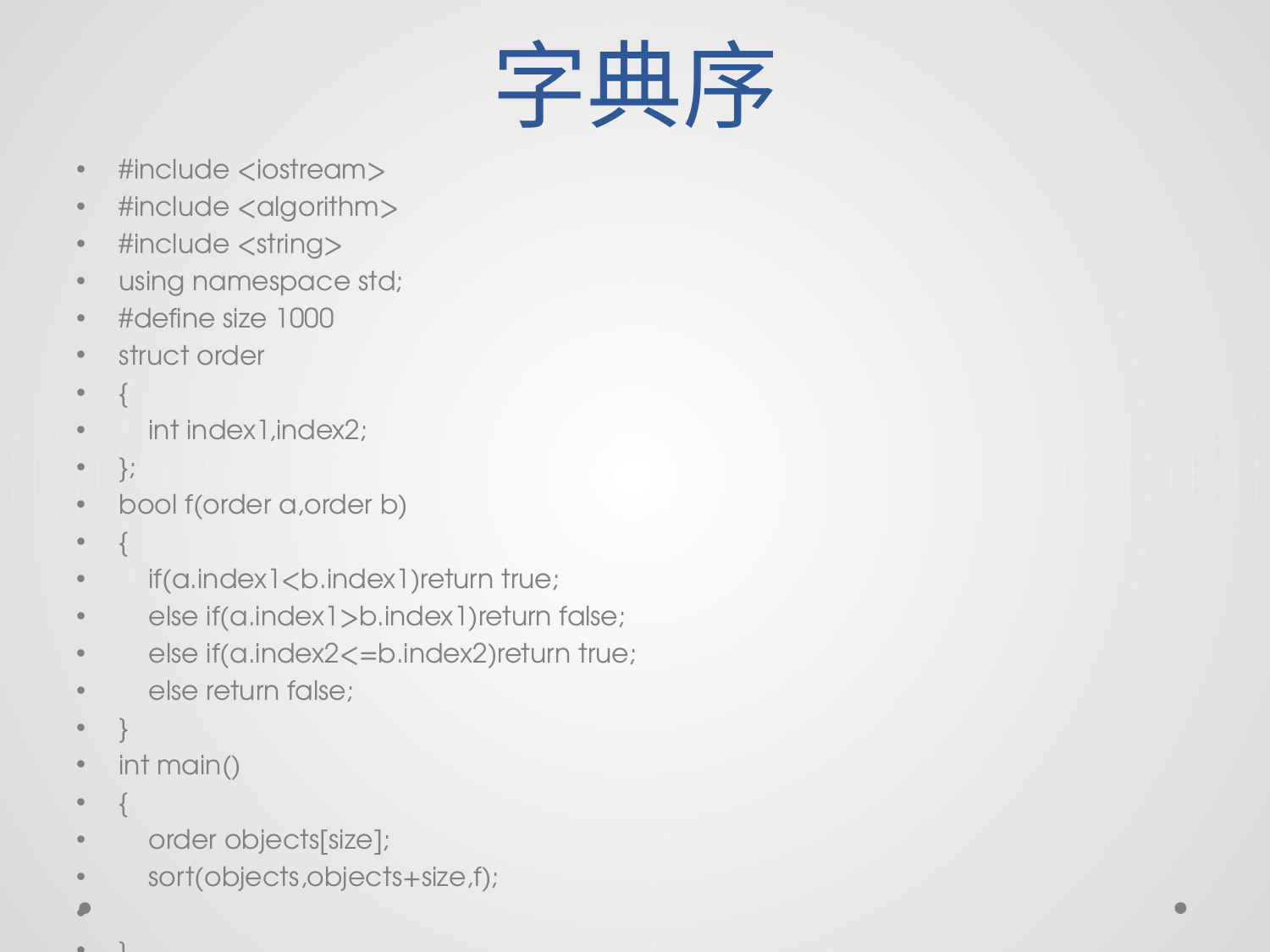

# 字典序
#include <iostream>
#include <algorithm>
#include <string>
using namespace std;
#define size 1000
struct order
{
    int index1,index2;
};
bool f(order a,order b)
{
    if(a.index1<b.index1)return true;
    else if(a.index1>b.index1)return false;
    else if(a.index2<=b.index2)return true;
    else return false;
}
int main()
{
    order objects[size];
    sort(objects,objects+size,f);

}